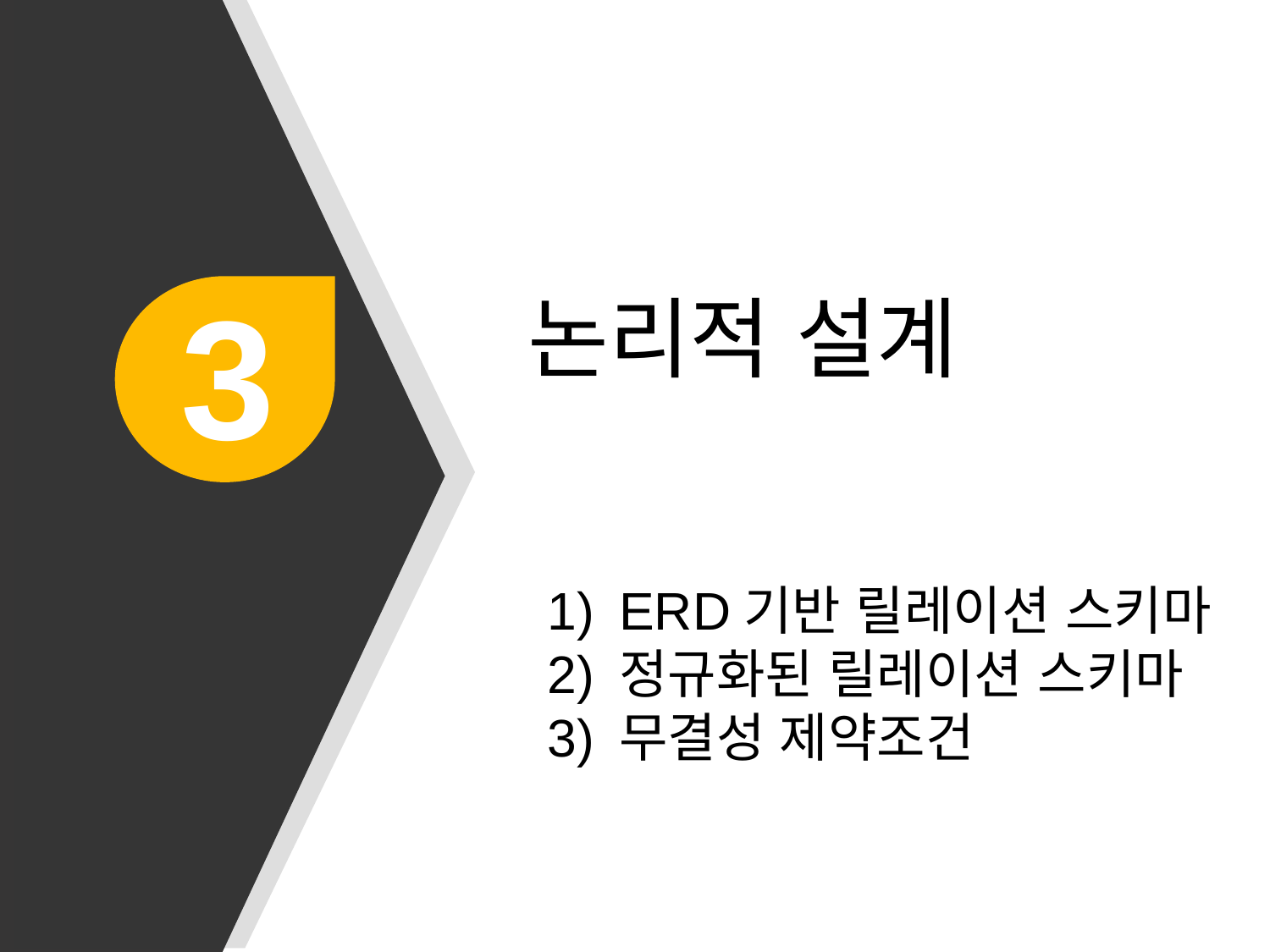

3

    논리적 설계
ERD기반 릴레이션 스키마
정규화된 릴레이션 스키마
무결성 제약조건